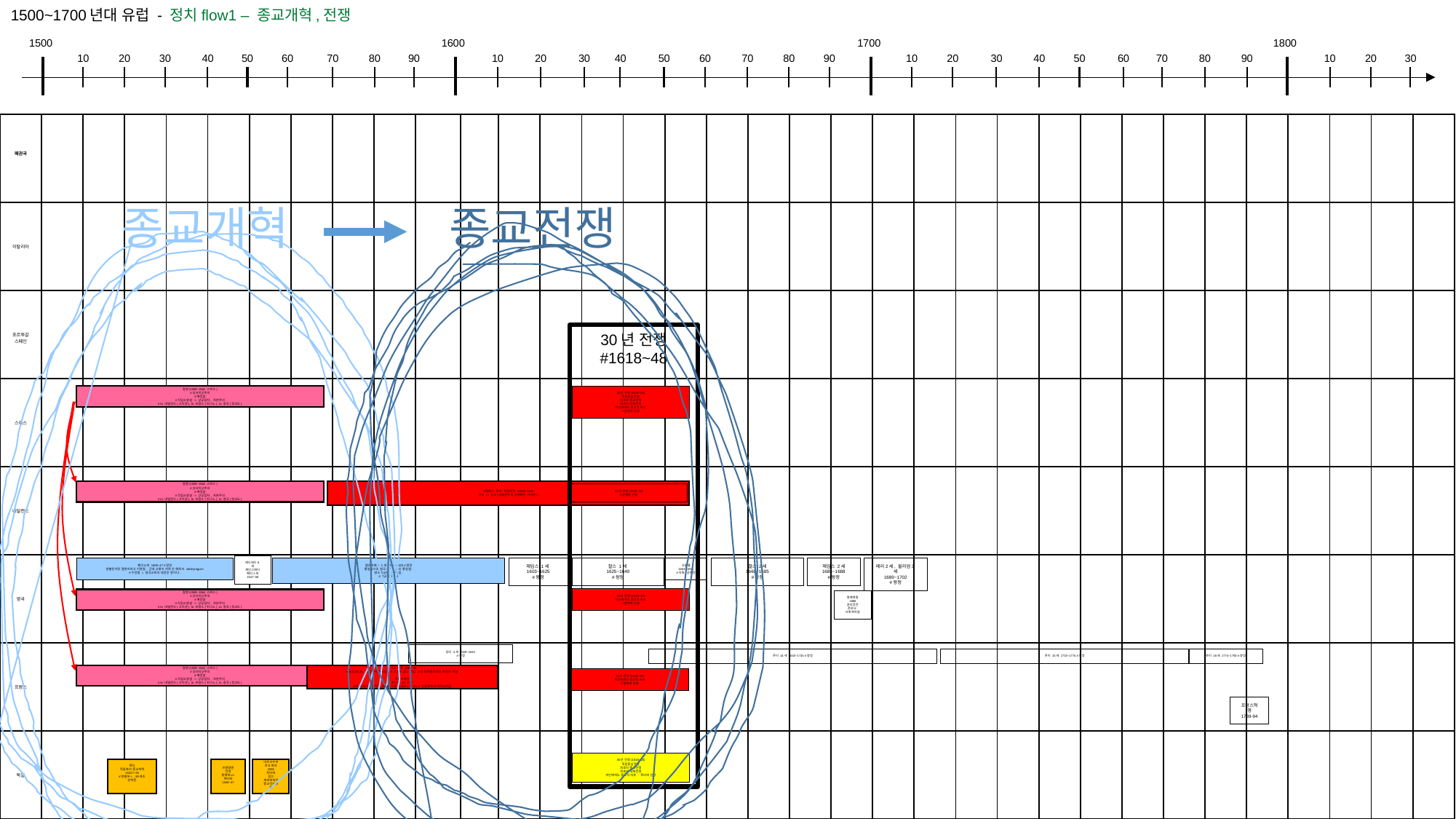

1500~1700년대 유럽 - 정치flow1 – 종교개혁,전쟁
1500
1600
1700
1800
10
20
30
40
50
60
70
80
90
10
20
30
40
50
60
70
80
90
10
20
30
40
50
60
70
80
90
10
20
30
| 패권국 |  |  |  |  |  |  |  |  |  |  |  |  |  |  |  |  |  |  |  |  |  |  |  |  |  |  |  |  |  |  |  |  |  |  |
| --- | --- | --- | --- | --- | --- | --- | --- | --- | --- | --- | --- | --- | --- | --- | --- | --- | --- | --- | --- | --- | --- | --- | --- | --- | --- | --- | --- | --- | --- | --- | --- | --- | --- | --- |
| 이탈리아 |  |  |  |  |  |  |  |  |  |  |  |  |  |  |  |  |  |  |  |  |  |  |  |  |  |  |  |  |  |  |  |  |  |  |
| 포르투갈 스페인 |  |  |  |  |  |  |  |  |  |  |  |  |  |  |  |  |  |  |  |  |  |  |  |  |  |  |  |  |  |  |  |  |  |  |
| 스위스 |  |  |  |  |  |  |  |  |  |  |  |  |  |  |  |  |  |  |  |  |  |  |  |  |  |  |  |  |  |  |  |  |  |  |
| 네덜란드 |  |  |  |  |  |  |  |  |  |  |  |  |  |  |  |  |  |  |  |  |  |  |  |  |  |  |  |  |  |  |  |  |  |  |
| 영국 |  |  |  |  |  |  |  |  |  |  |  |  |  |  |  |  |  |  |  |  |  |  |  |  |  |  |  |  |  |  |  |  |  |  |
| 프랑스 |  |  |  |  |  |  |  |  |  |  |  |  |  |  |  |  |  |  |  |  |  |  |  |  |  |  |  |  |  |  |  |  |  |  |
| 독일 |  |  |  |  |  |  |  |  |  |  |  |  |  |  |  |  |  |  |  |  |  |  |  |  |  |  |  |  |  |  |  |  |  |  |
종교개혁
종교전쟁

30년 전쟁
#1618~48

칼뱅(1509~1564 스위스)
#성서지상주의
#예정설
#직업소명설 -> 상공업자, 자본주의
# to 네덜란드(고이센), to 프랑스(위그노), to 영국(청교도)
30년 전쟁(1618~48)
독일중심전쟁
최후의 종교전쟁
최초의 국제전쟁
개인에게도 종교적 자유
#칼뱅파 인정

칼뱅(1509~1564 스위스)
#성서지상주의
#예정설
#직업소명설 -> 상공업자, 자본주의
# to 네덜란드(고이센), to 프랑스(위그노), to 영국(청교도)
네덜란드 종교,독립전쟁 #1568~1648
구교 vs 신교(네덜란드의 칼뱅파인 고이센)
30년 전쟁(1618~48)
#칼뱅파 인정
에드워드6세
제인그레이
메리1세 1547~58
찰스 1세
1625~1649
#왕정
크롬웰
1653~1658
#의회,공화정
찰스 2세
1660~1685
#왕정
제임스 2세
1685~1688
#왕정
메리2세, 윌리엄3세
1689~1702
#왕정
엘리자베스 1세 1558~1603 #왕정
통일법으로 영국 의식, 교리 통일함.
영국국교회 만들어짐.
#성공회대학교
제임스 1세
1603~1625
#왕정
헨리8세 1509~47 #왕정
앤불린이랑 결혼하려고 이혼함. 근데 교황이 허락 안 해줘서 whdryrogurrr
#수장법 = 영국교회의 대장은 왕이다.
30년 전쟁(1618~48)
개인에게도 종교적 자유
#칼뱅파 인정
칼뱅(1509~1564 스위스)
#성서지상주의
#예정설
#직업소명설 -> 상공업자, 자본주의
# to 네덜란드(고이센), to 프랑스(위그노), to 영국(청교도)
명예혁명
1688
권리장전
존로크
사회계약설
앙리 4세 1589~1610
#왕정
루이 15세 1715~1774 #왕정
루이 16세 1774~1792 #왕정
루이 14세 1643~1715 #왕정
칼뱅(1509~1564 스위스)
#성서지상주의
#예정설
#직업소명설 -> 상공업자, 자본주의
# to 네덜란드(고이센), to 프랑스(위그노), to 영국(청교도)
위그노 전쟁 1562~98
#1572.08.24. 파리에서 구교도들이 신교도 겁나 죽임. #성 바르톨로메오 축일의 학살

프랑스에서
위그노 vs 구교
앙리 4세가 낭트칙령(1598)으로 신교도(위그노) 인정해주고 마무리지음
30년 전쟁(1618~48)
개인에게도 종교적 자유
#칼뱅파 인정
프랑스혁명
1789-94
30년 전쟁(1618~48)
독일중심전쟁
최후의 종교전쟁
최초의 국제전쟁
개인에게도 종교적 자유 : 루터파 인정
루터
독일에서 종교개혁
#1517~25
#면벌부ㅗ, 95개조 반박문

슈말칼덴전쟁
황제파vs루터파
1546~47

아우크수부르크 화의
1555
루터파 믿는 제후에게만 종교적자유줌